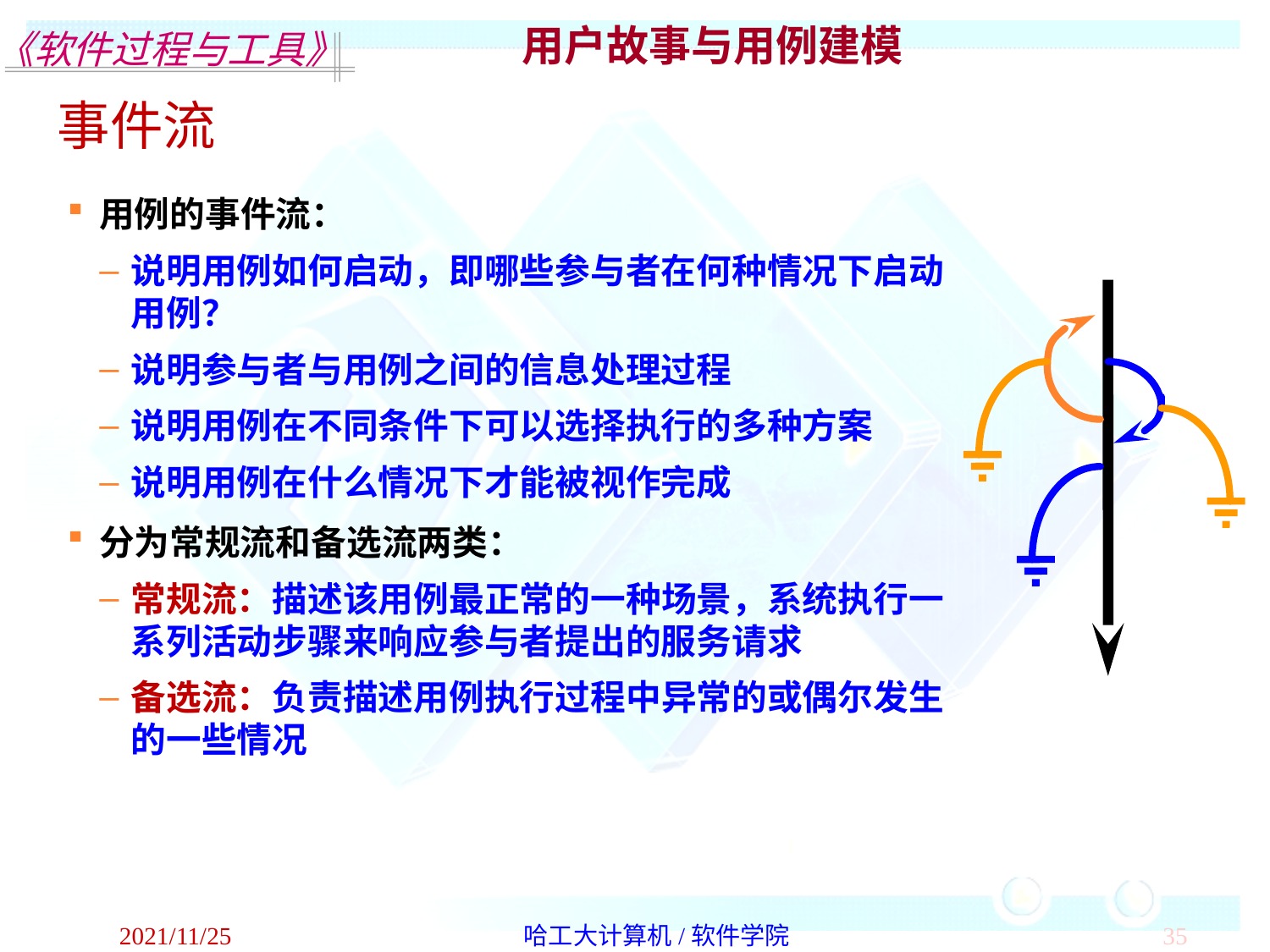

用户故事与用例建模
事件流
用例的事件流：
说明用例如何启动，即哪些参与者在何种情况下启动用例？
说明参与者与用例之间的信息处理过程
说明用例在不同条件下可以选择执行的多种方案
说明用例在什么情况下才能被视作完成
分为常规流和备选流两类：
常规流：描述该用例最正常的一种场景，系统执行一系列活动步骤来响应参与者提出的服务请求
备选流：负责描述用例执行过程中异常的或偶尔发生的一些情况